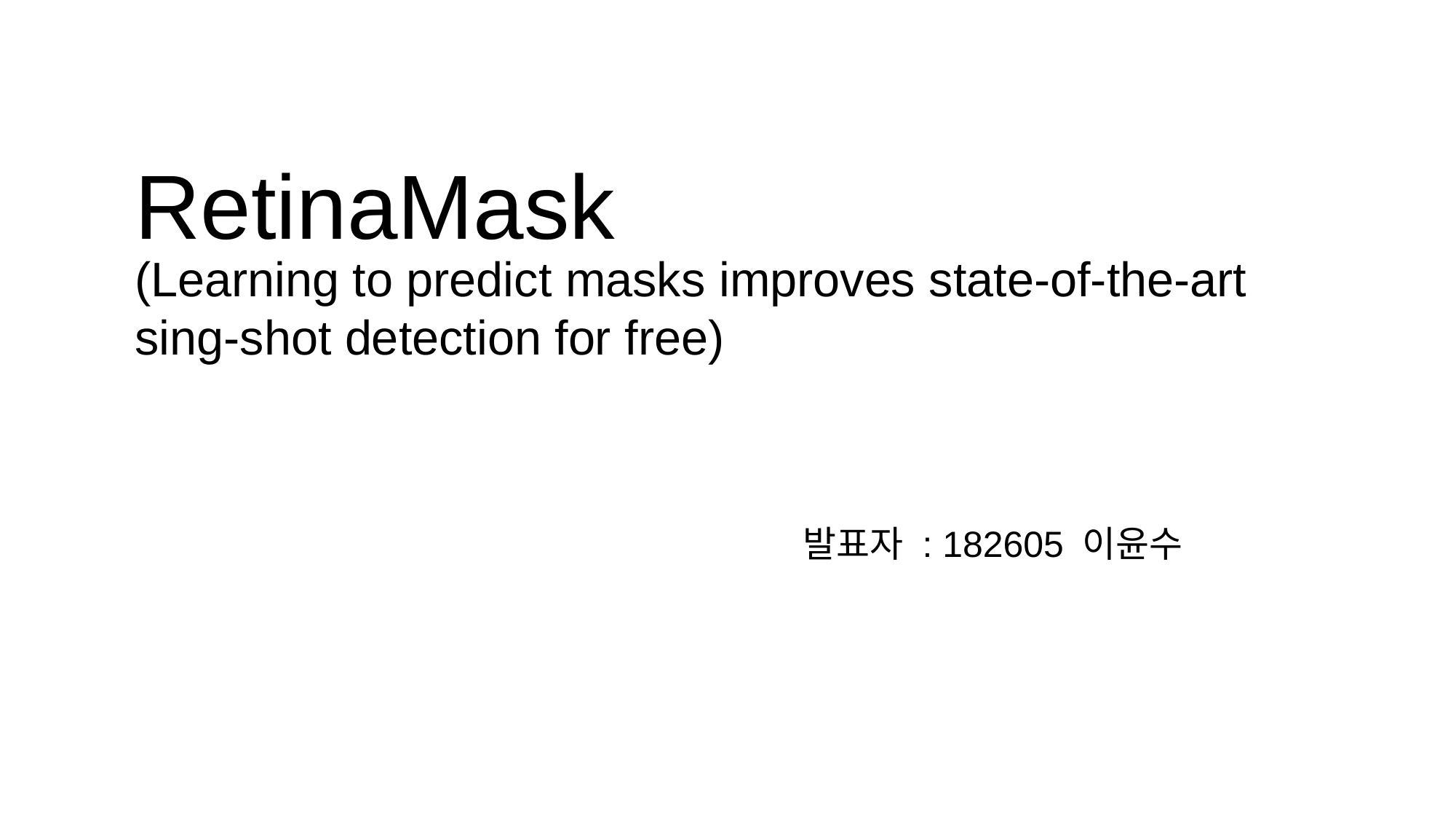

RetinaMask
(Learning to predict masks improves state-of-the-art sing-shot detection for free)
발표자 : 182605 이윤수